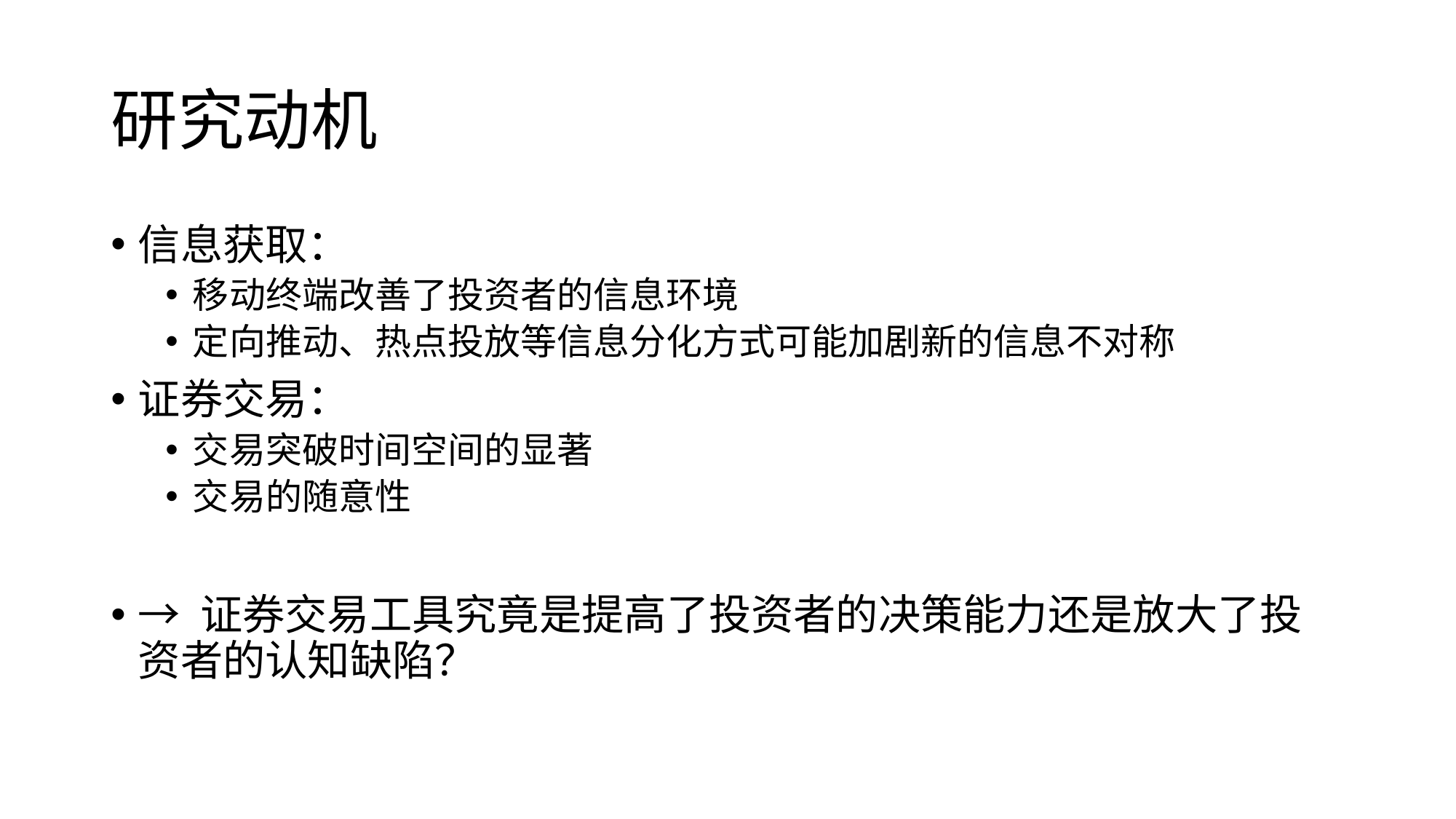

# 研究动机
信息获取：
移动终端改善了投资者的信息环境
定向推动、热点投放等信息分化方式可能加剧新的信息不对称
证券交易：
交易突破时间空间的显著
交易的随意性

→ 证券交易工具究竟是提高了投资者的决策能力还是放大了投资者的认知缺陷？